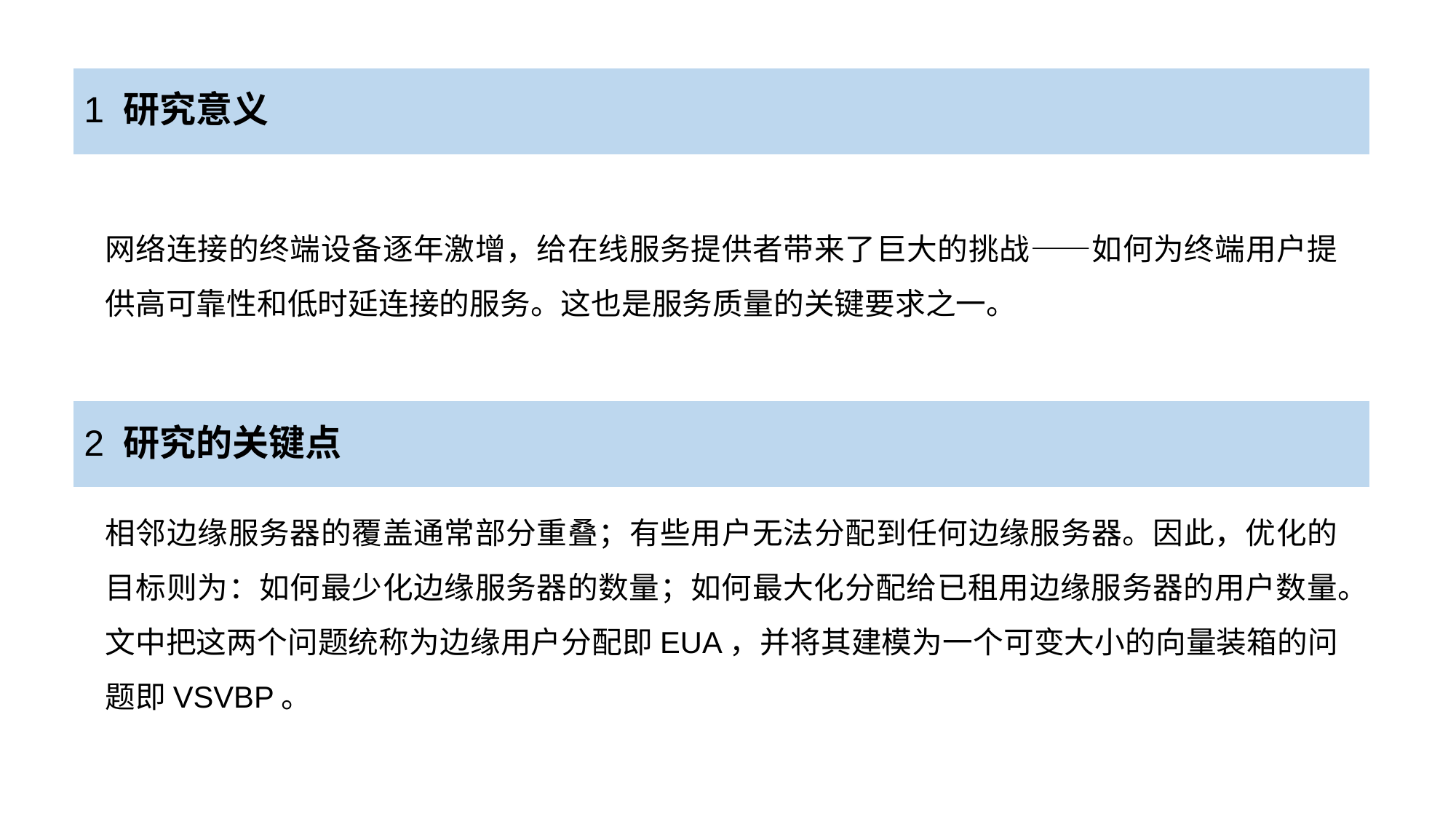

# 1 研究意义
网络连接的终端设备逐年激增，给在线服务提供者带来了巨大的挑战——如何为终端用户提供高可靠性和低时延连接的服务。这也是服务质量的关键要求之一。
2 研究的关键点
相邻边缘服务器的覆盖通常部分重叠；有些用户无法分配到任何边缘服务器。因此，优化的目标则为：如何最少化边缘服务器的数量；如何最大化分配给已租用边缘服务器的用户数量。文中把这两个问题统称为边缘用户分配即EUA，并将其建模为一个可变大小的向量装箱的问题即VSVBP。